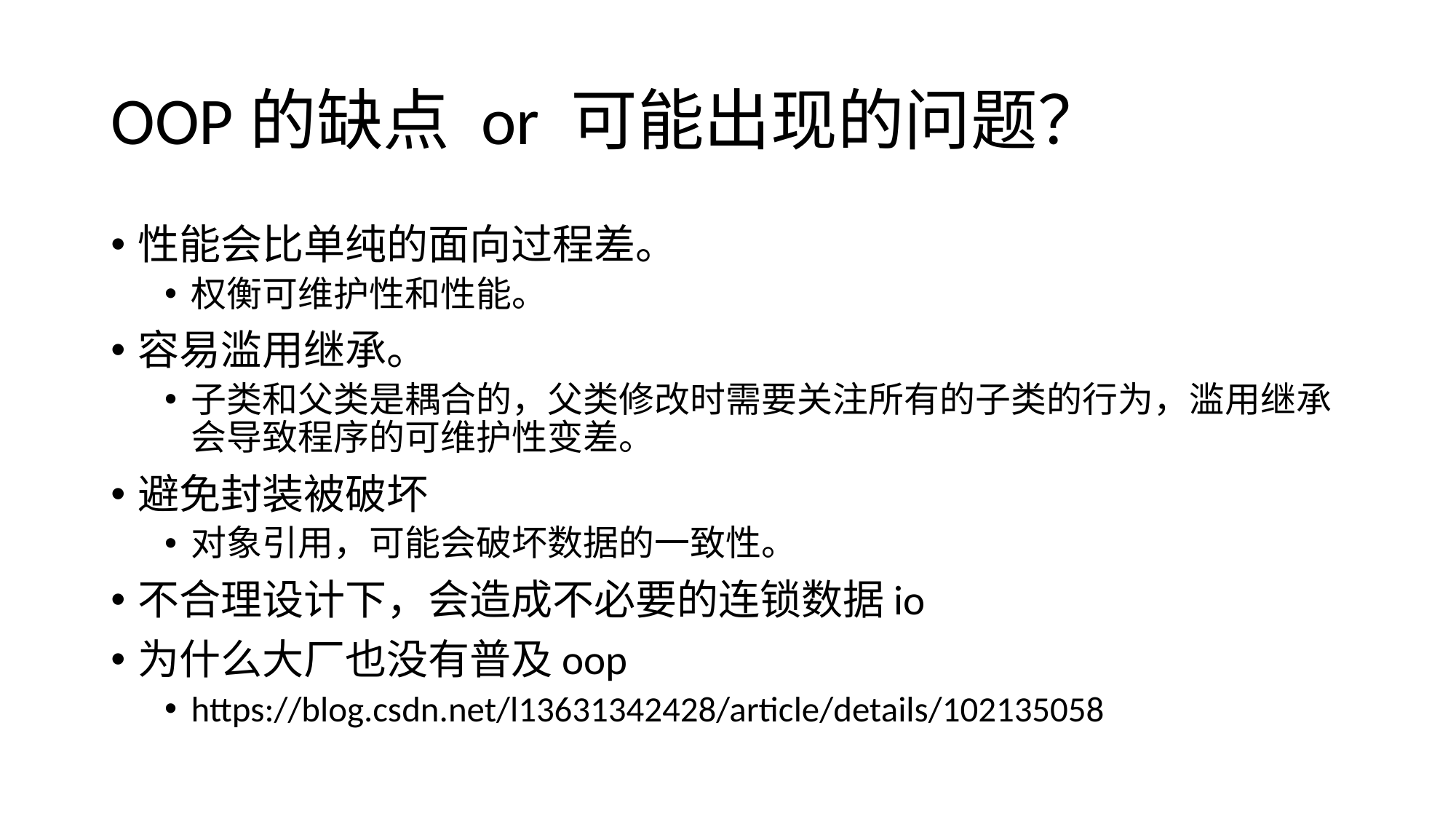

# OOP的缺点 or 可能出现的问题？
性能会比单纯的面向过程差。
权衡可维护性和性能。
容易滥用继承。
子类和父类是耦合的，父类修改时需要关注所有的子类的行为，滥用继承会导致程序的可维护性变差。
避免封装被破坏
对象引用，可能会破坏数据的一致性。
不合理设计下，会造成不必要的连锁数据io
为什么大厂也没有普及oop
https://blog.csdn.net/l13631342428/article/details/102135058